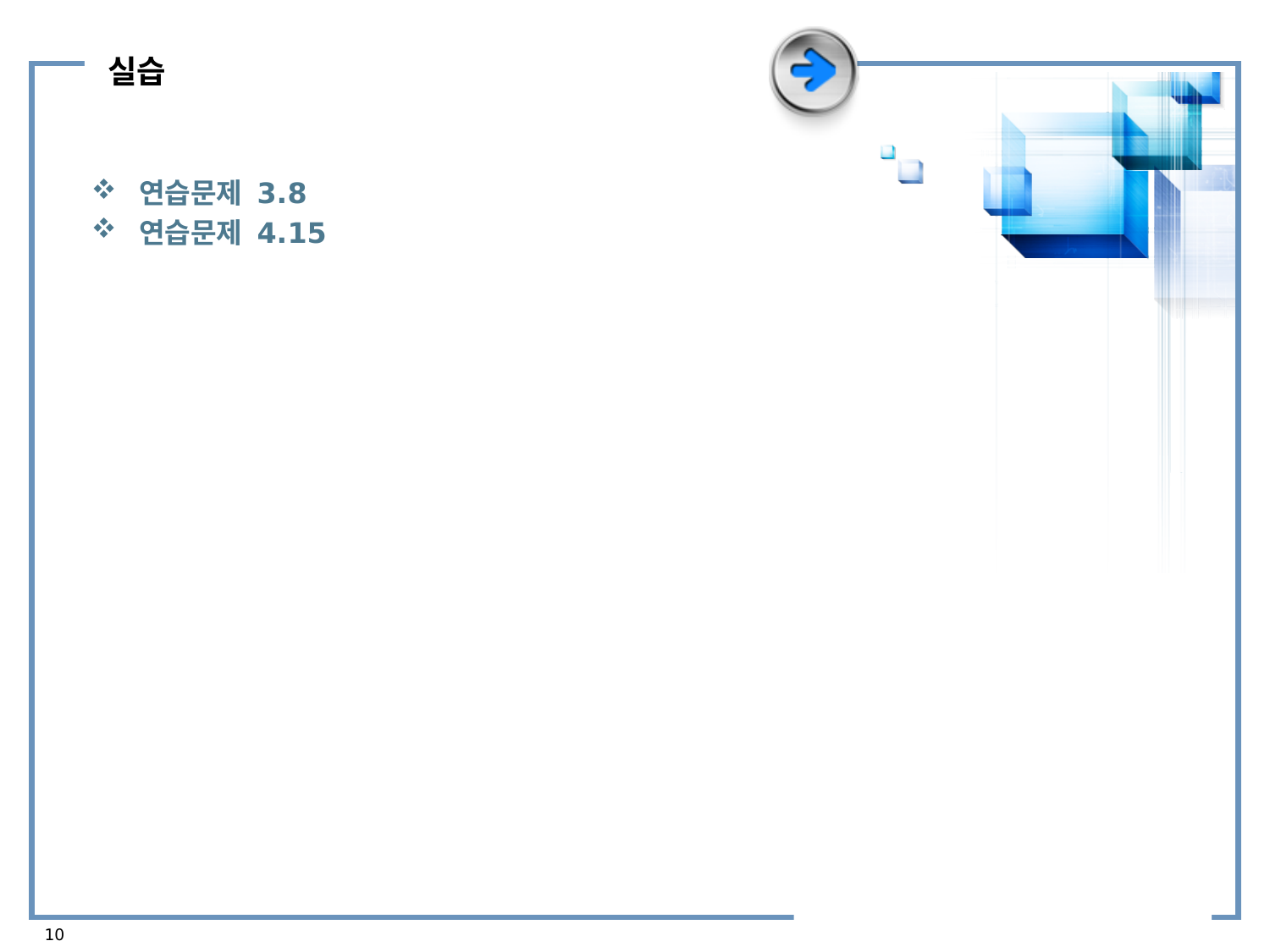

# 실습
연습문제 3.8
연습문제 4.15

10